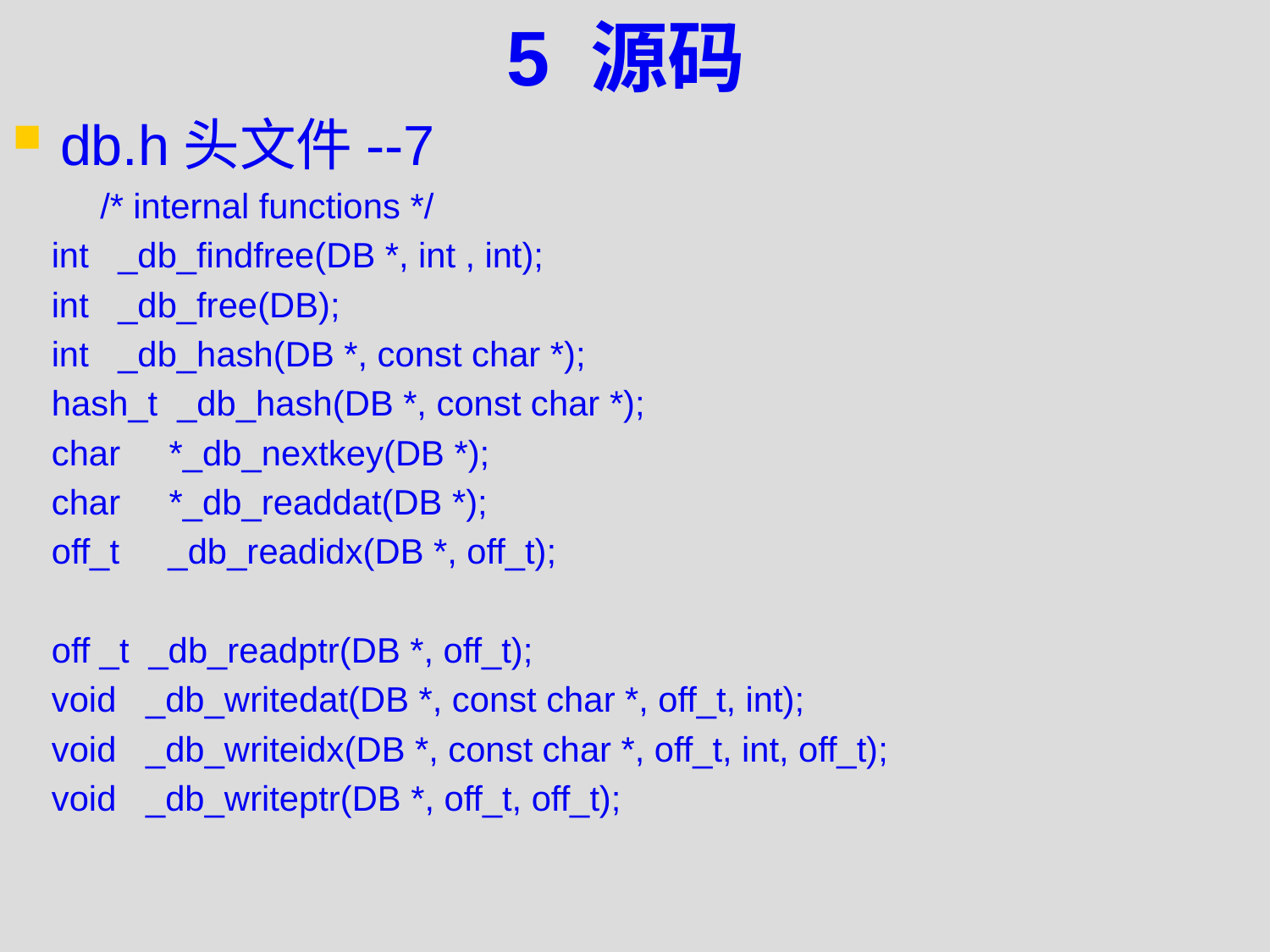

# 5 源码
db.h头文件--7
         /* internal functions */
    int   _db_findfree(DB *, int , int);
    int   _db_free(DB);
    int   _db_hash(DB *, const char *);
    hash_t  _db_hash(DB *, const char *);
    char     *_db_nextkey(DB *);
    char     *_db_readdat(DB *);
    off_t     _db_readidx(DB *, off_t);

    off _t  _db_readptr(DB *, off_t);
    void   _db_writedat(DB *, const char *, off_t, int);
    void   _db_writeidx(DB *, const char *, off_t, int, off_t);
    void   _db_writeptr(DB *, off_t, off_t);